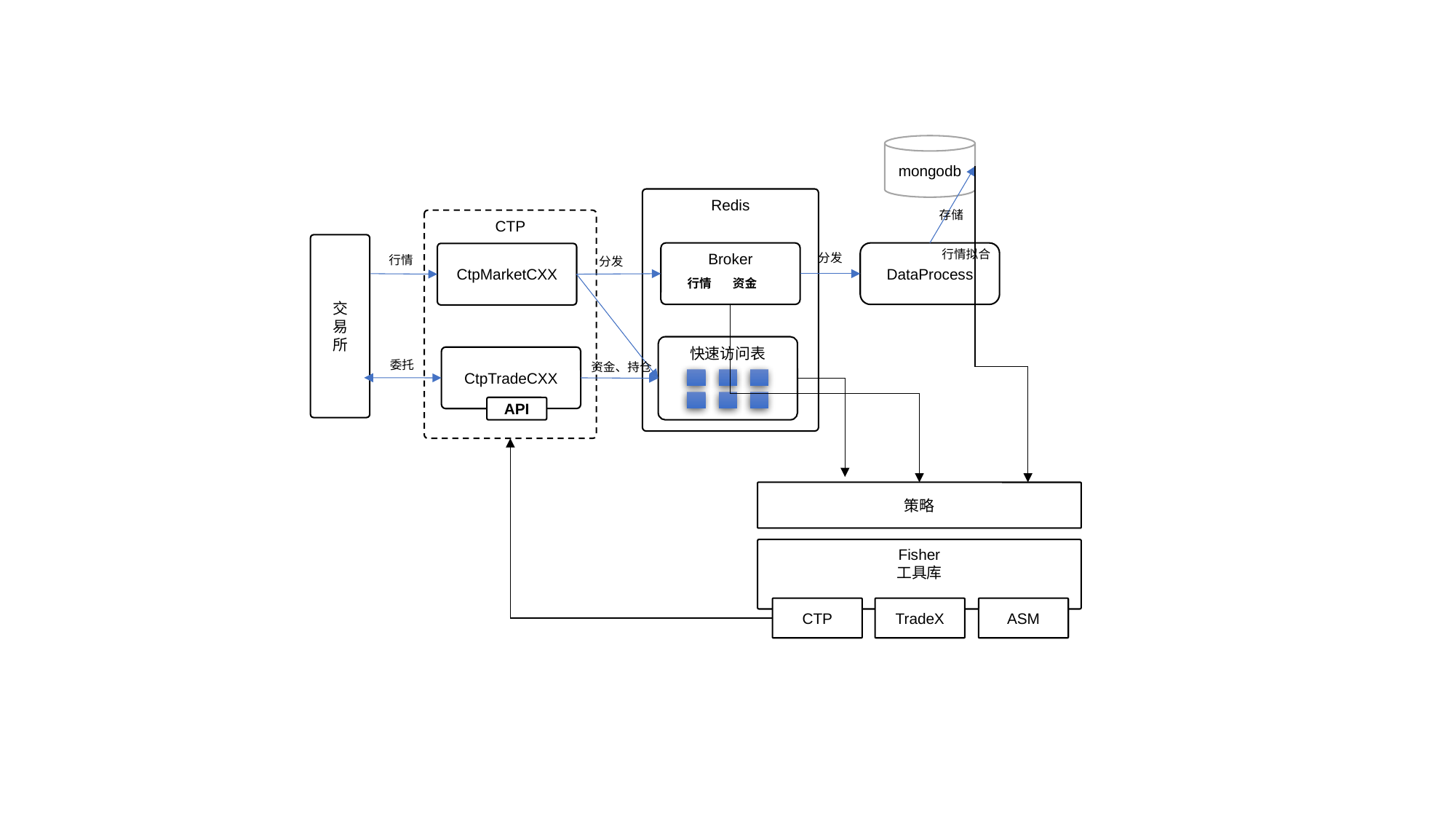

mongodb
Redis
存储
CTP
交
易
所
行情拟合
Broker
DataProcess
CtpMarketCXX
分发
行情
分发
行情
资金
快速访问表
CtpTradeCXX
委托
资金、持仓

API
策略
Fisher
工具库
ASM
TradeX
CTP